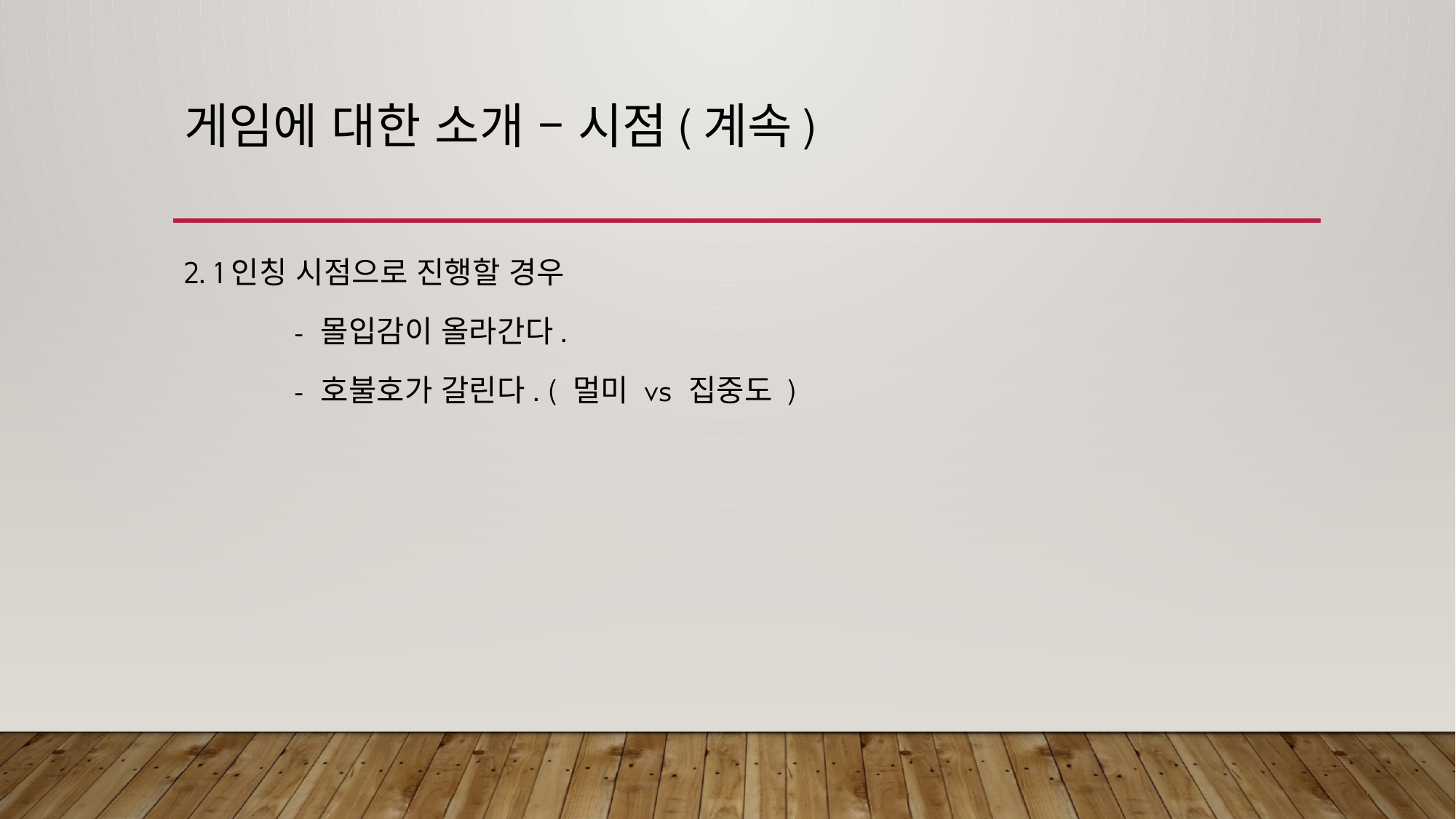

# 게임에 대한 소개 – 시점(계속)
2. 1인칭 시점으로 진행할 경우
	- 몰입감이 올라간다.
	- 호불호가 갈린다. ( 멀미 vs 집중도 )